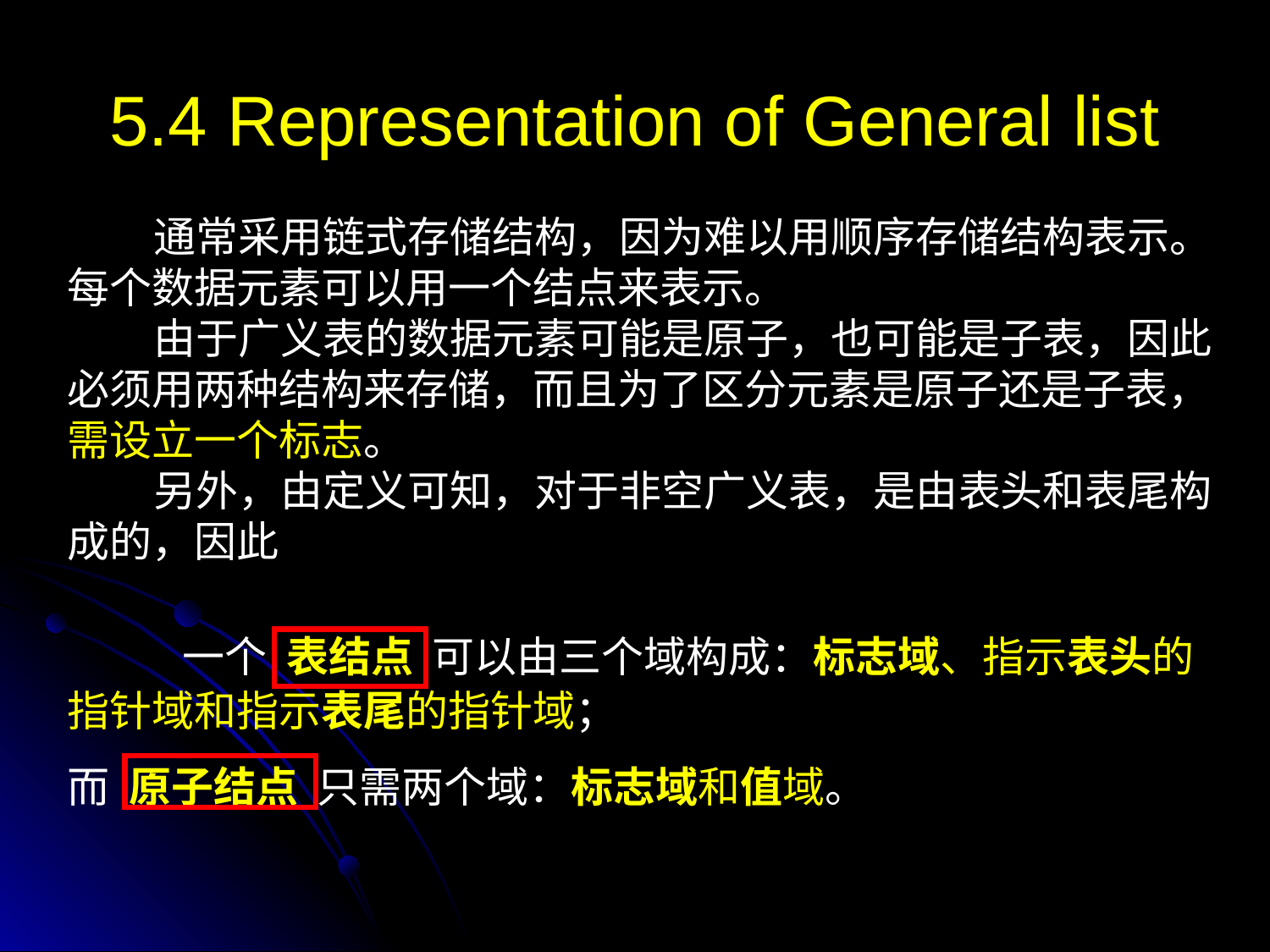

# 5.4 Representation of General list
        通常采用链式存储结构，因为难以用顺序存储结构表示。每个数据元素可以用一个结点来表示。
        由于广义表的数据元素可能是原子，也可能是子表，因此必须用两种结构来存储，而且为了区分元素是原子还是子表，需设立一个标志。
        另外，由定义可知，对于非空广义表，是由表头和表尾构成的，因此

        一个  表结点  可以由三个域构成：标志域、指示表头的指针域和指示表尾的指针域；
而  原子结点  只需两个域：标志域和值域。